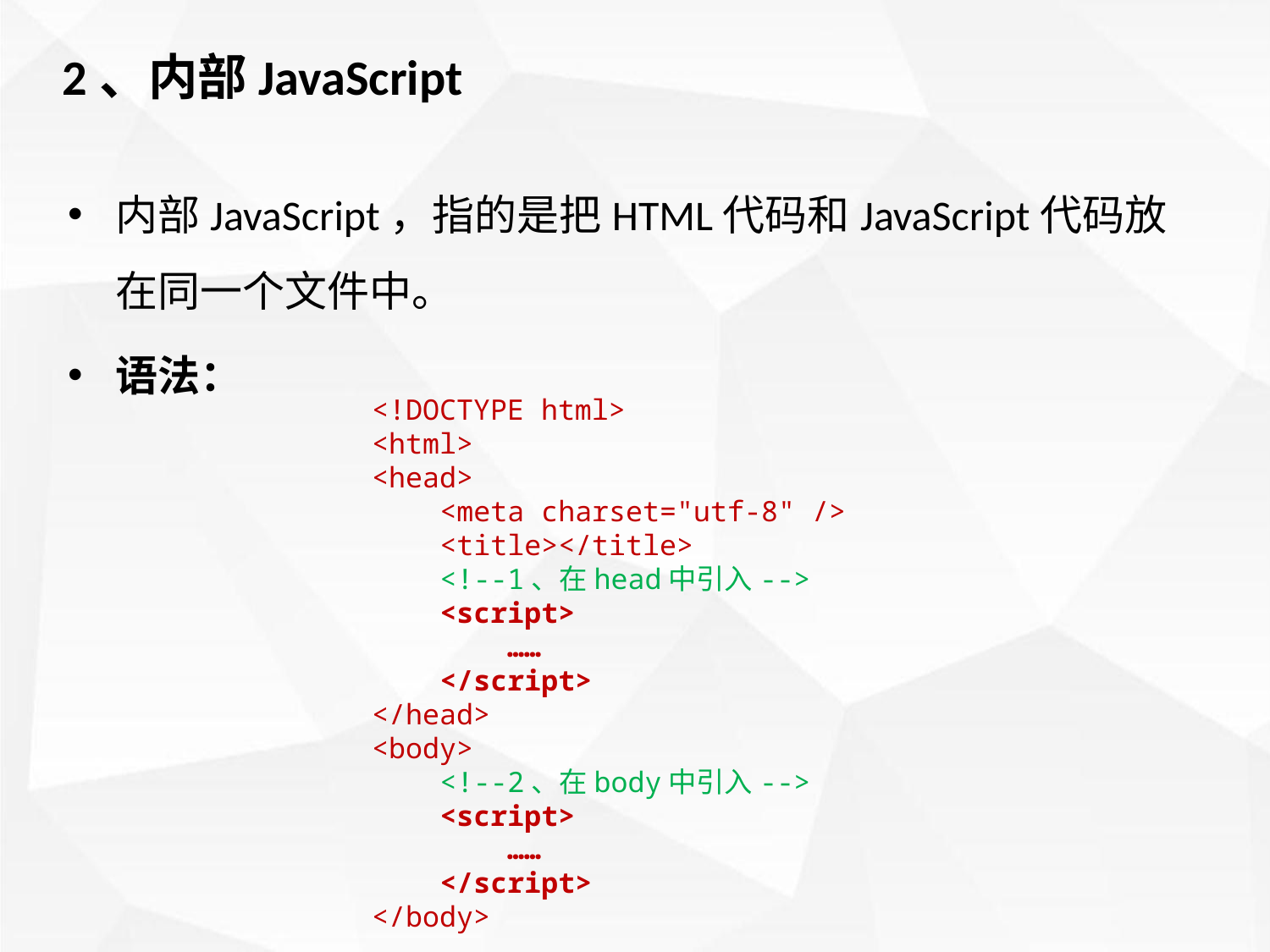

2、内部JavaScript
内部JavaScript，指的是把HTML代码和JavaScript代码放在同一个文件中。
语法：
<!DOCTYPE html>
<html>
<head>
    <meta charset="utf-8" />
    <title></title>
    <!--1、在head中引入-->
    <script>
        ……
    </script>
</head>
<body>
    <!--2、在body中引入-->
    <script>
        ……
    </script>
</body>